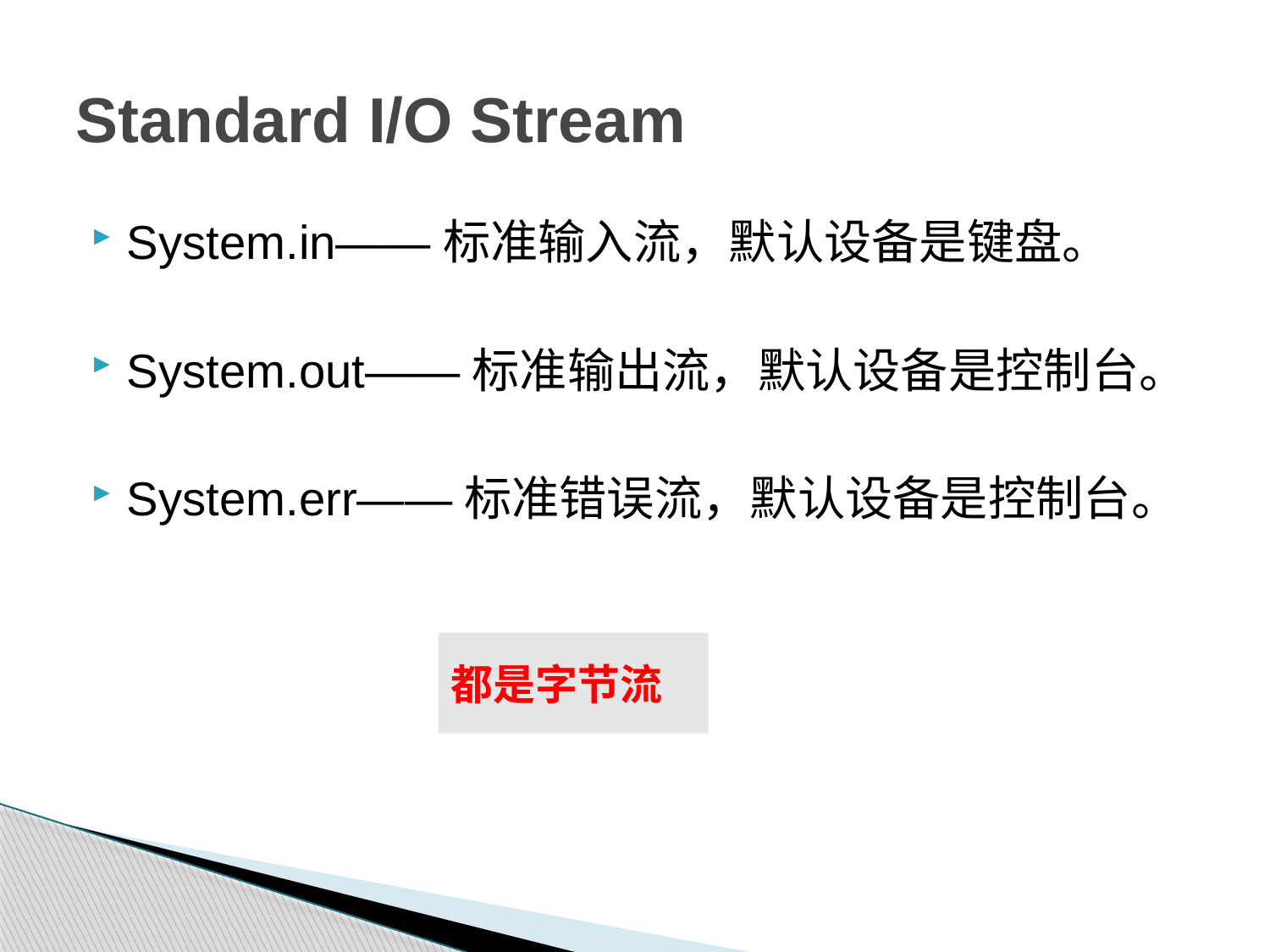

# Standard I/O Stream
System.in——标准输入流，默认设备是键盘。

System.out——标准输出流，默认设备是控制台。

System.err——标准错误流，默认设备是控制台。

都是字节流